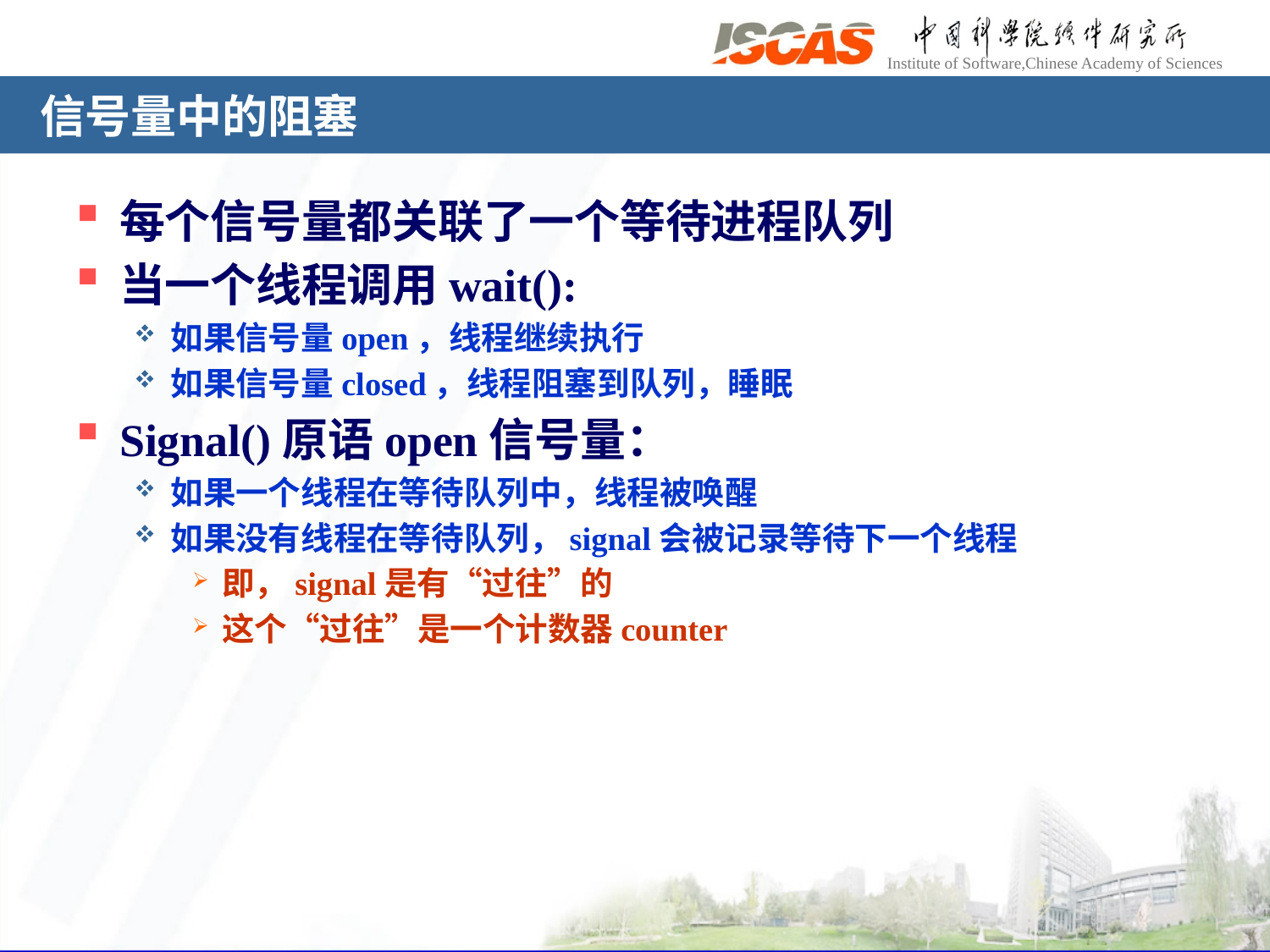

# 信号量中的阻塞
每个信号量都关联了一个等待进程队列
当一个线程调用wait():
如果信号量open，线程继续执行
如果信号量closed，线程阻塞到队列，睡眠
Signal()原语open信号量：
如果一个线程在等待队列中，线程被唤醒
如果没有线程在等待队列，signal会被记录等待下一个线程
即，signal是有“过往”的
这个“过往”是一个计数器counter